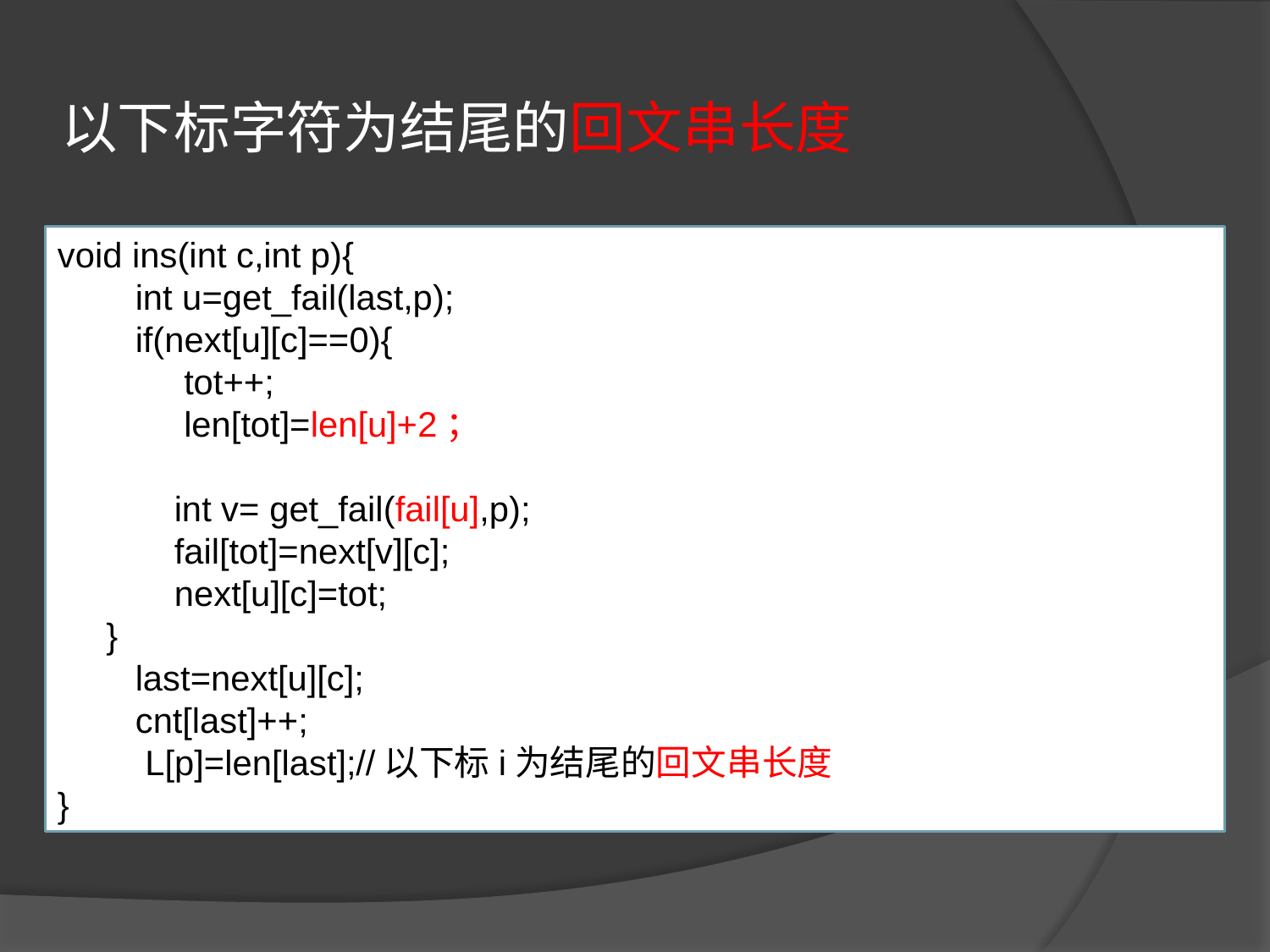

以下标字符为结尾的回文串长度
void ins(int c,int p){
        int u=get_fail(last,p);
        if(next[u][c]==0){
             tot++;
             len[tot]=len[u]+2；
            int v= get_fail(fail[u],p);
            fail[tot]=next[v][c];
            next[u][c]=tot;
     }
        last=next[u][c];
        cnt[last]++;
         L[p]=len[last];//以下标i为结尾的回文串长度
}